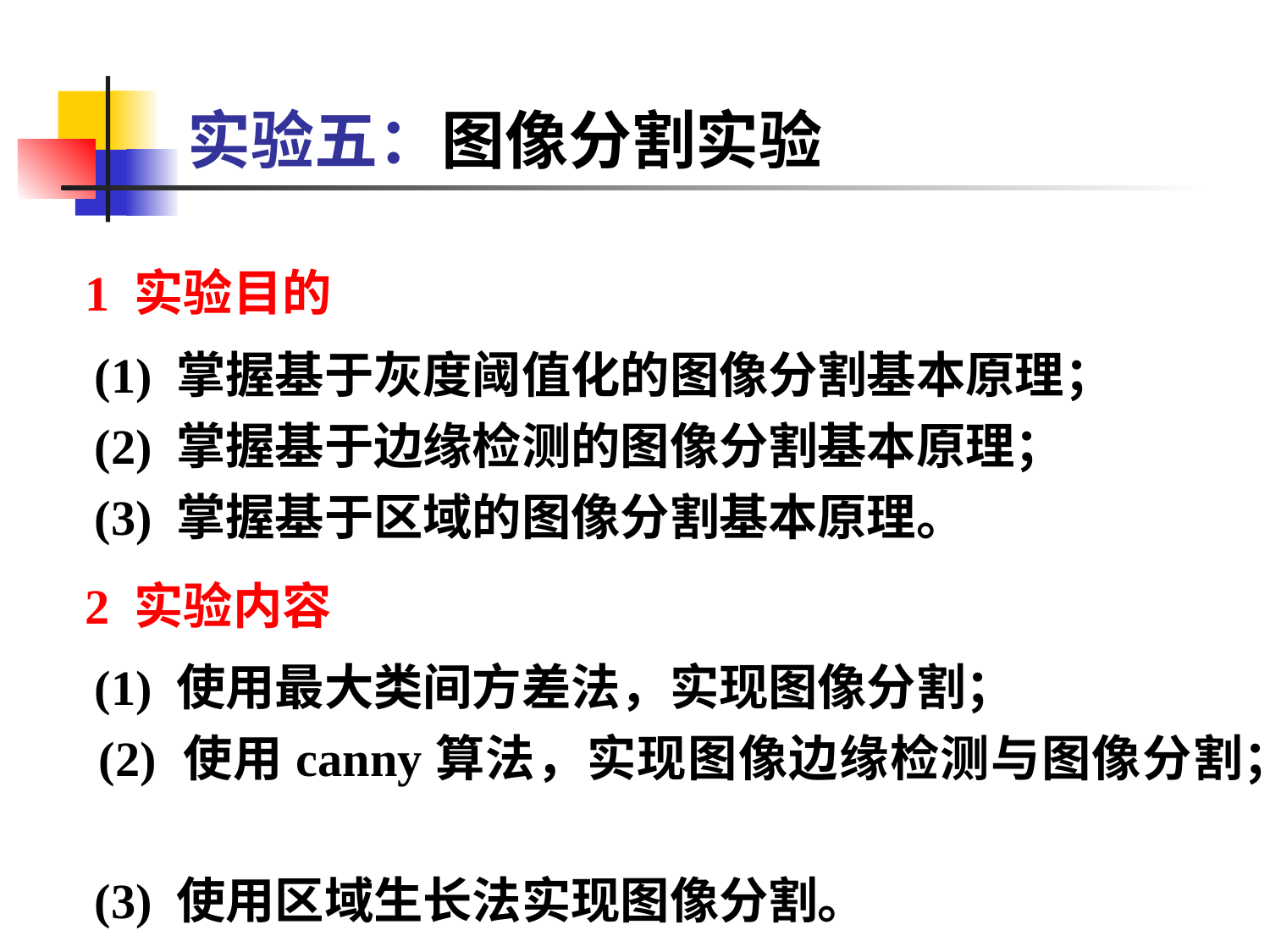

实验五：图像分割实验
1 实验目的
   (1) 掌握基于灰度阈值化的图像分割基本原理；
   (2) 掌握基于边缘检测的图像分割基本原理；
   (3) 掌握基于区域的图像分割基本原理。
2 实验内容
   (1) 使用最大类间方差法，实现图像分割；
   (2) 使用canny算法，实现图像边缘检测与图像分割；
   (3) 使用区域生长法实现图像分割。